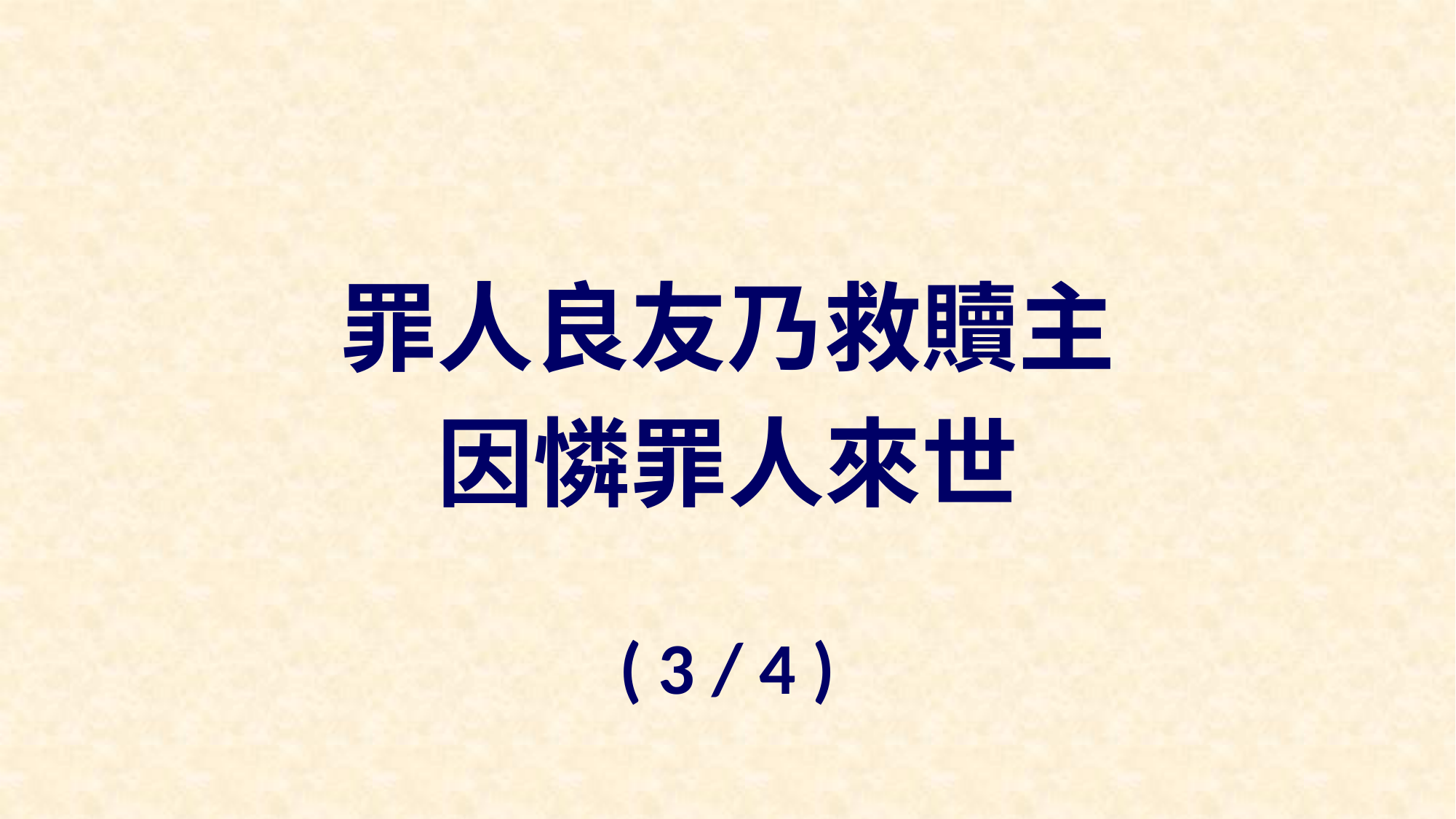

罪人良友乃救贖主
因憐罪人來世
( 3 / 4 )